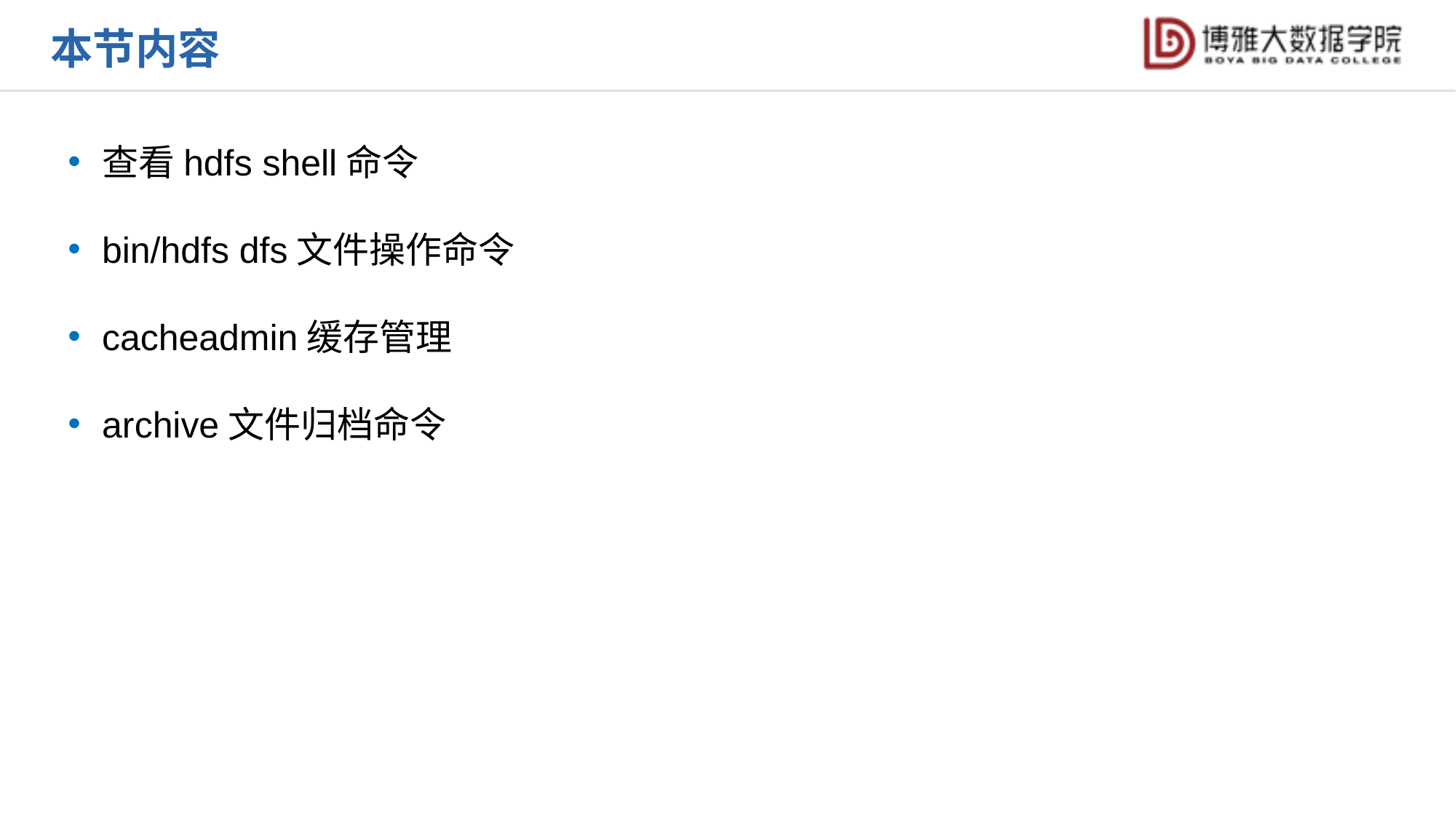

本节内容
查看hdfs shell命令

bin/hdfs dfs文件操作命令

cacheadmin缓存管理

archive文件归档命令